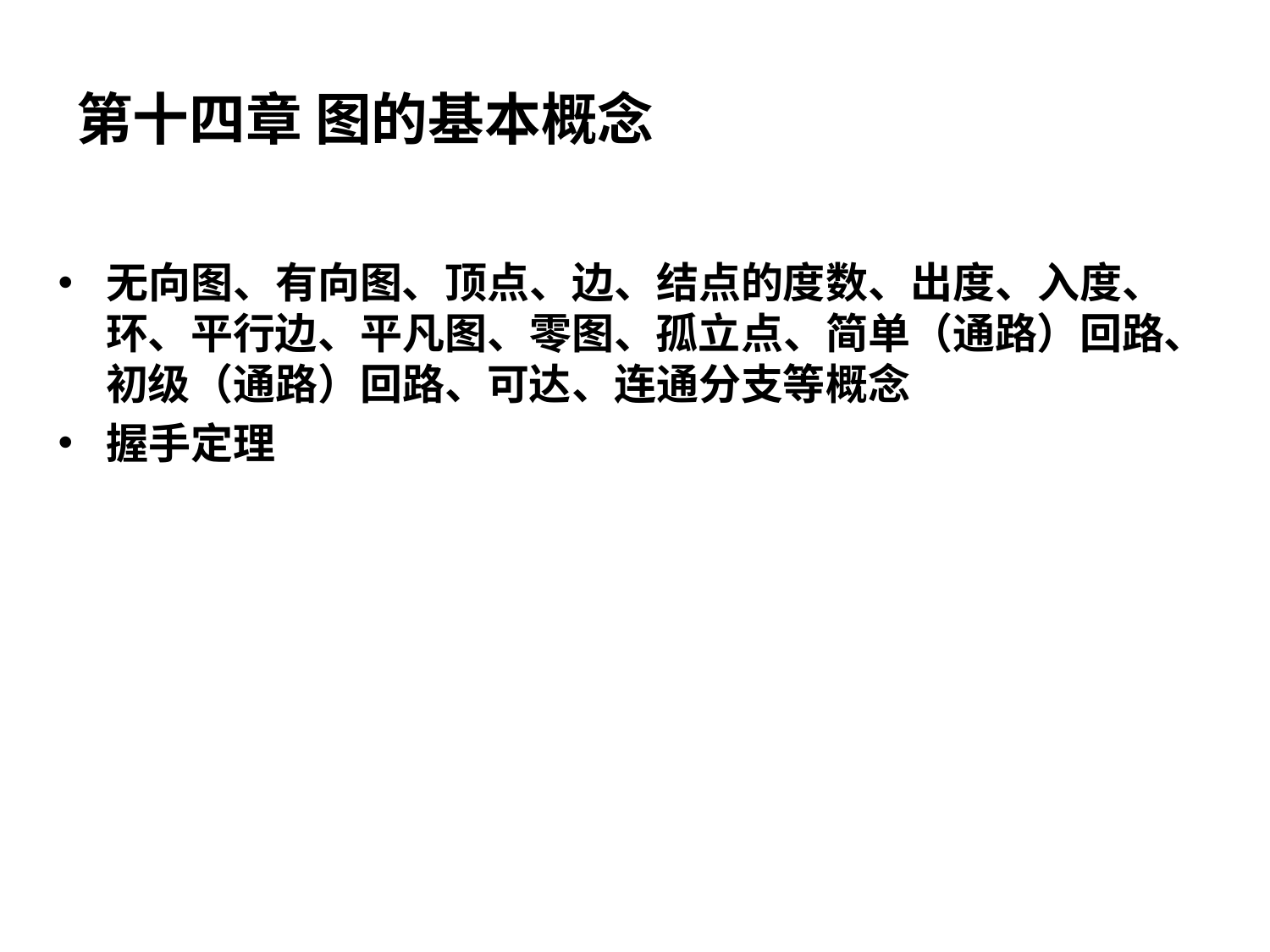

# 第十四章 图的基本概念
无向图、有向图、顶点、边、结点的度数、出度、入度、环、平行边、平凡图、零图、孤立点、简单（通路）回路、初级（通路）回路、可达、连通分支等概念
握手定理